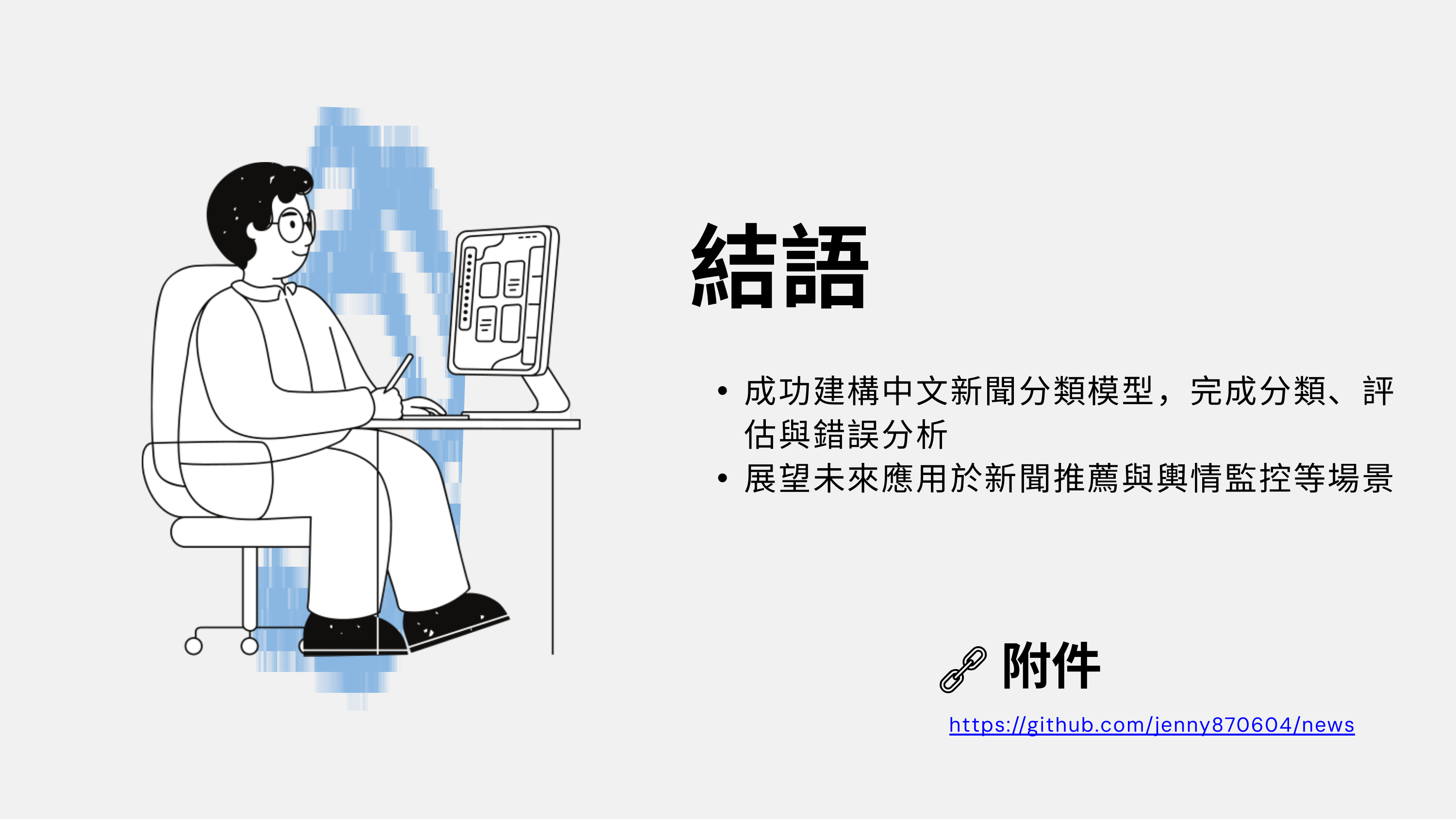

結語

成功建構中文新聞分類模型，完成分類、評估與錯誤分析
展望未來應用於新聞推薦與輿情監控等場景
🔗附件
https://github.com/jenny870604/news